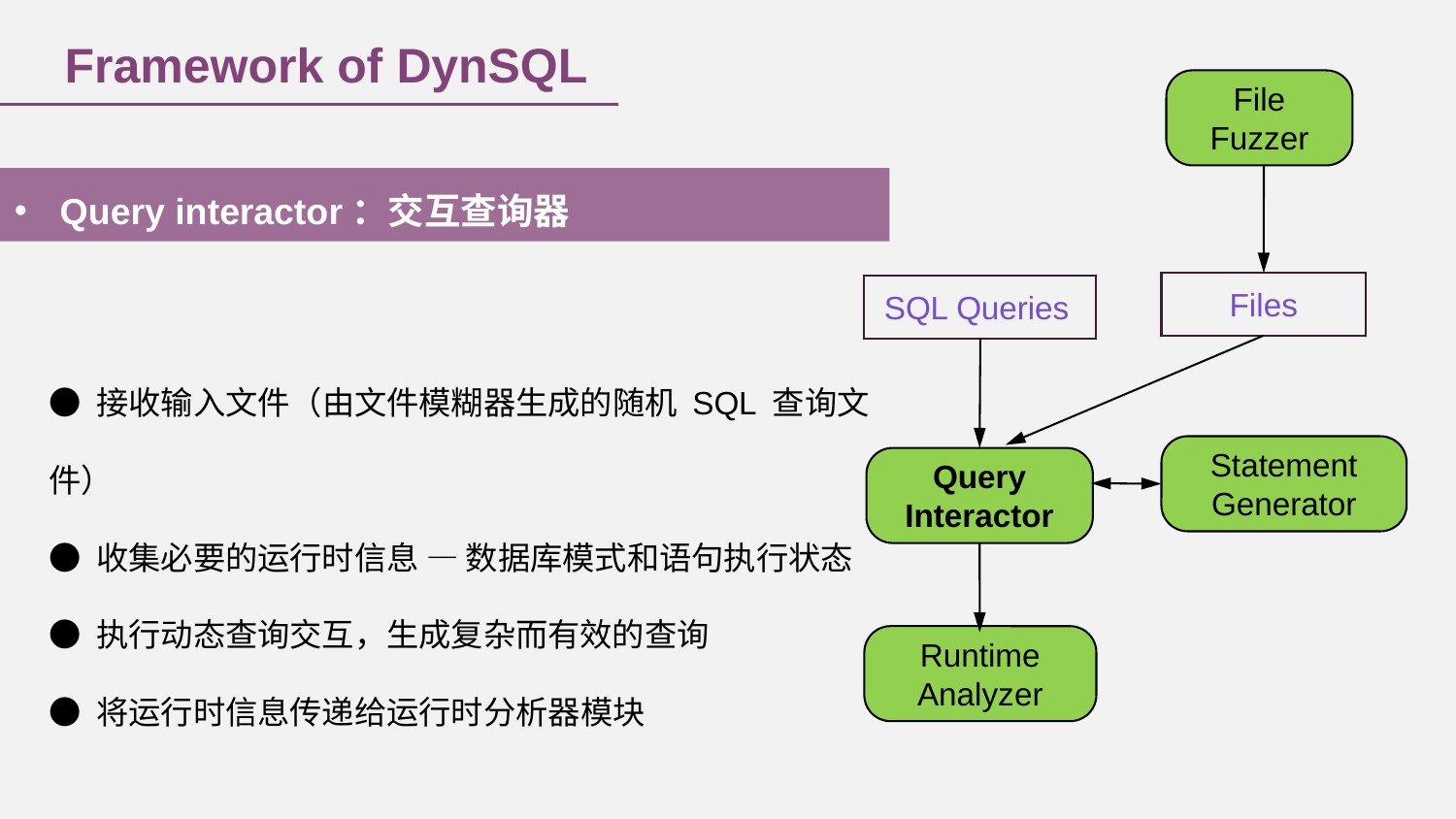

Framework of DynSQL
File
Fuzzer
Query interactor：交互查询器
Files
SQL Queries
● 接收输入文件（由文件模糊器生成的随机 SQL 查询文件）
● 收集必要的运行时信息 — 数据库模式和语句执行状态
● 执行动态查询交互，生成复杂而有效的查询
● 将运行时信息传递给运行时分析器模块
Statement
Generator
Query
Interactor
Runtime
Analyzer